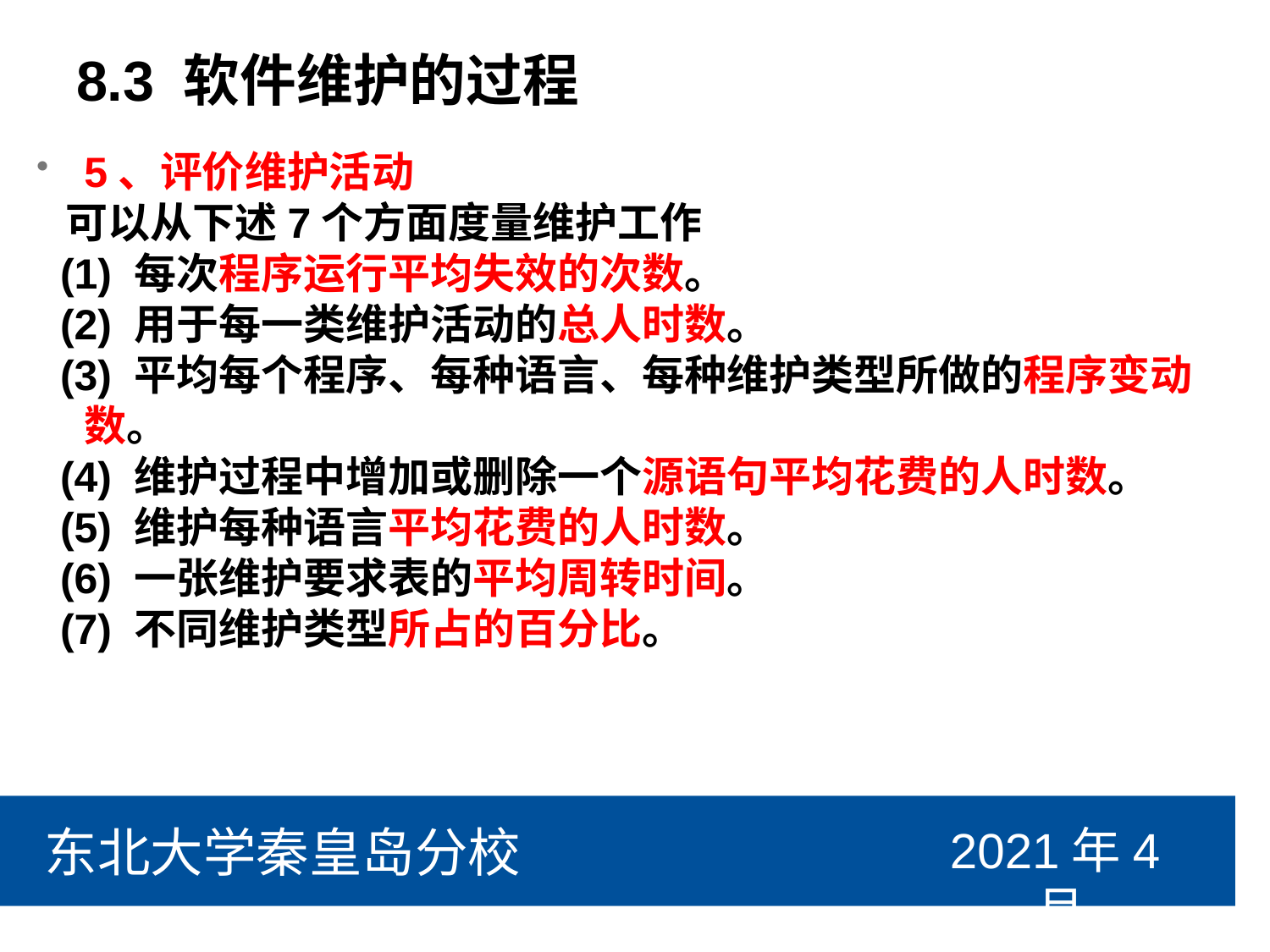

# 8.3 软件维护的过程
5、评价维护活动
  可以从下述7个方面度量维护工作
  (1) 每次程序运行平均失效的次数。
  (2) 用于每一类维护活动的总人时数。
  (3) 平均每个程序、每种语言、每种维护类型所做的程序变动数。
  (4) 维护过程中增加或删除一个源语句平均花费的人时数。
  (5) 维护每种语言平均花费的人时数。
  (6) 一张维护要求表的平均周转时间。
  (7) 不同维护类型所占的百分比。